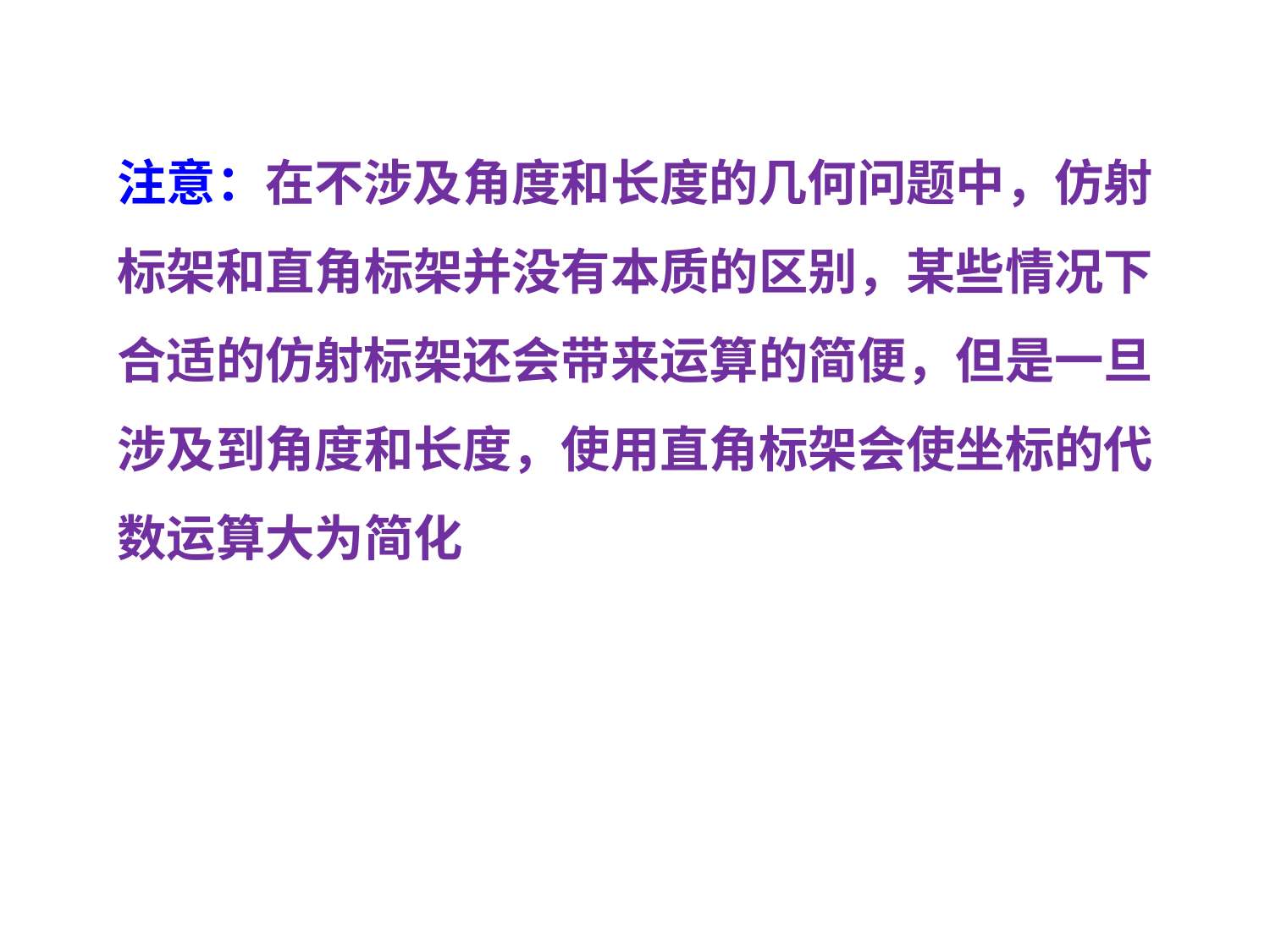

注意：在不涉及角度和长度的几何问题中，仿射标架和直角标架并没有本质的区别，某些情况下合适的仿射标架还会带来运算的简便，但是一旦涉及到角度和长度，使用直角标架会使坐标的代数运算大为简化